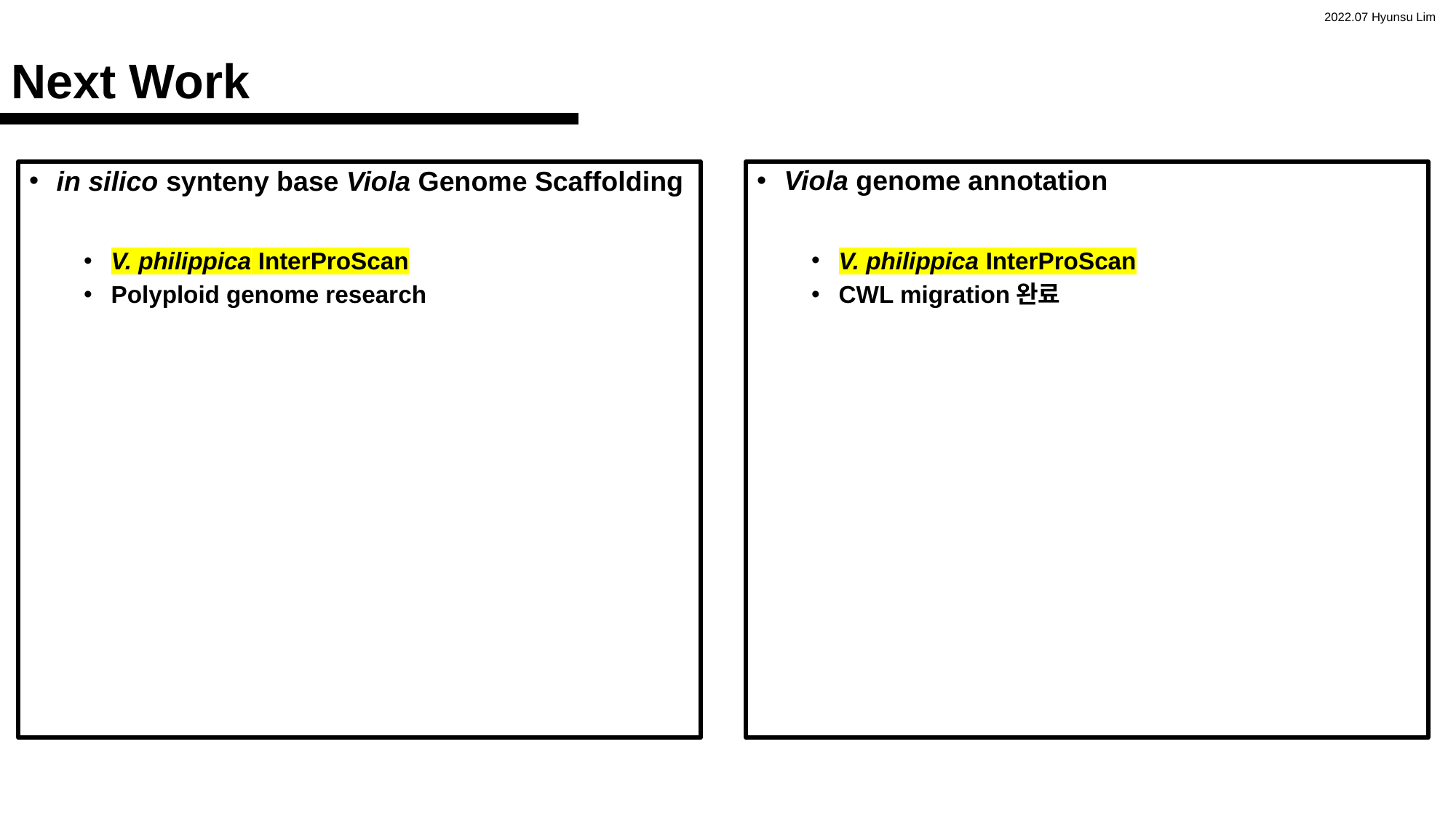

# Next Work
in silico synteny base Viola Genome Scaffolding

V. philippica InterProScan
Polyploid genome research
Viola genome annotation

V. philippica InterProScan
CWL migration완료